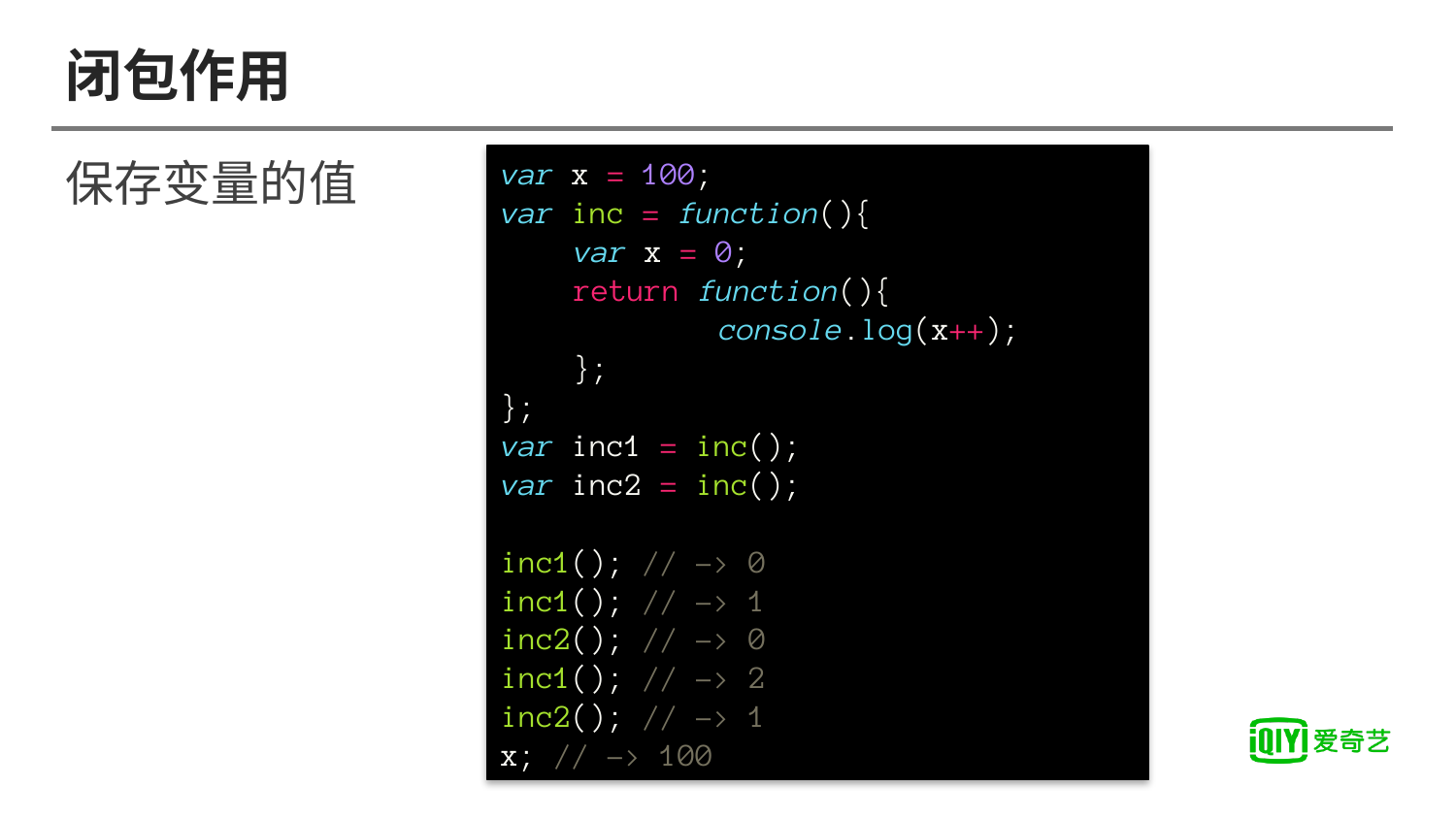

# 闭包作用
保存变量的值
var x = 100;
var inc = function(){
var x = 0;
return function(){
	console.log(x++);
};
};
var inc1 = inc();
var inc2 = inc();
inc1(); // -> 0
inc1(); // -> 1
inc2(); // -> 0
inc1(); // -> 2
inc2(); // -> 1
x; // -> 100